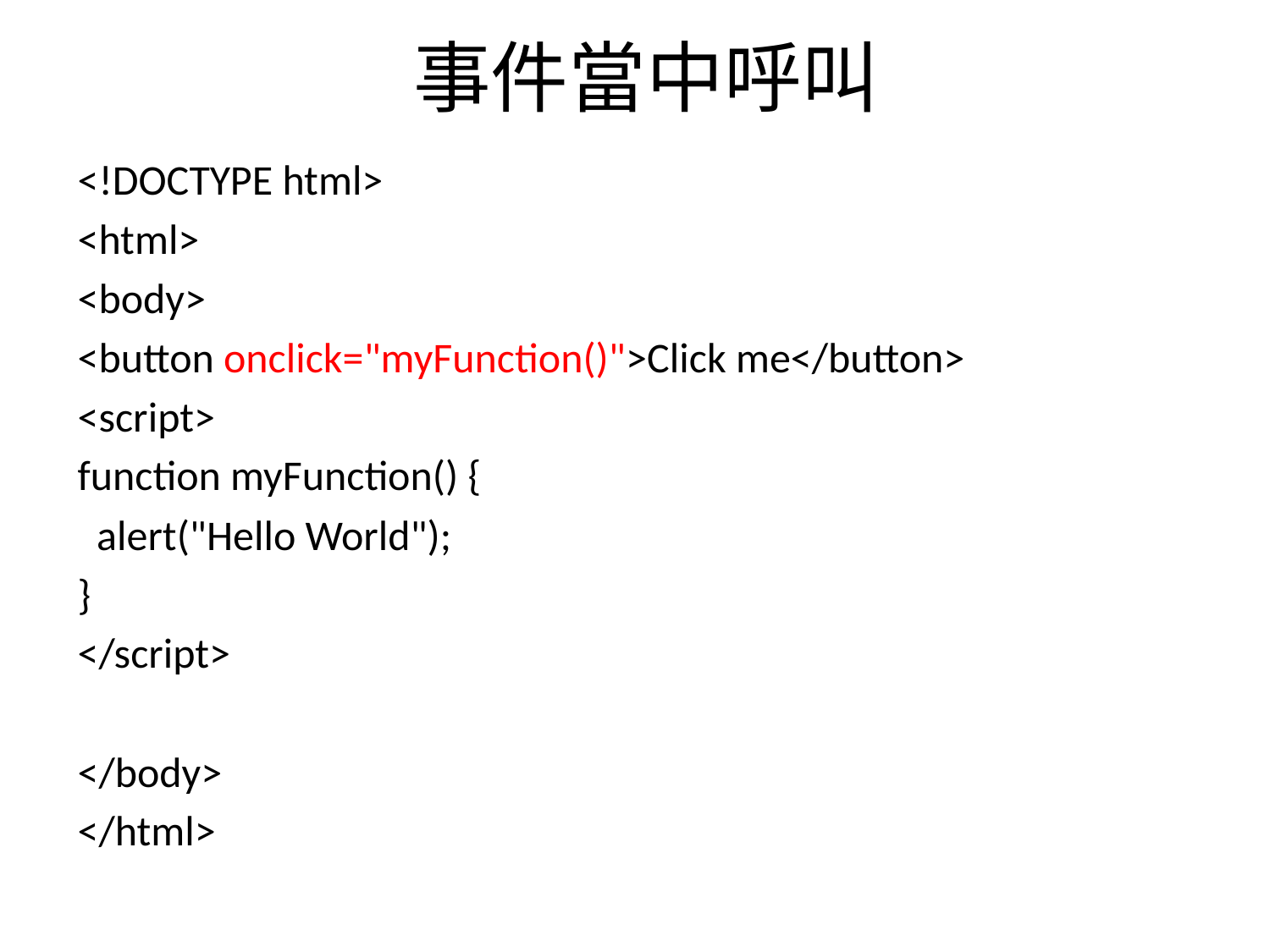

# 事件當中呼叫
<!DOCTYPE html>
<html>
<body>
<button onclick="myFunction()">Click me</button>
<script>
function myFunction() {
  alert("Hello World");
}
</script>

</body>
</html>